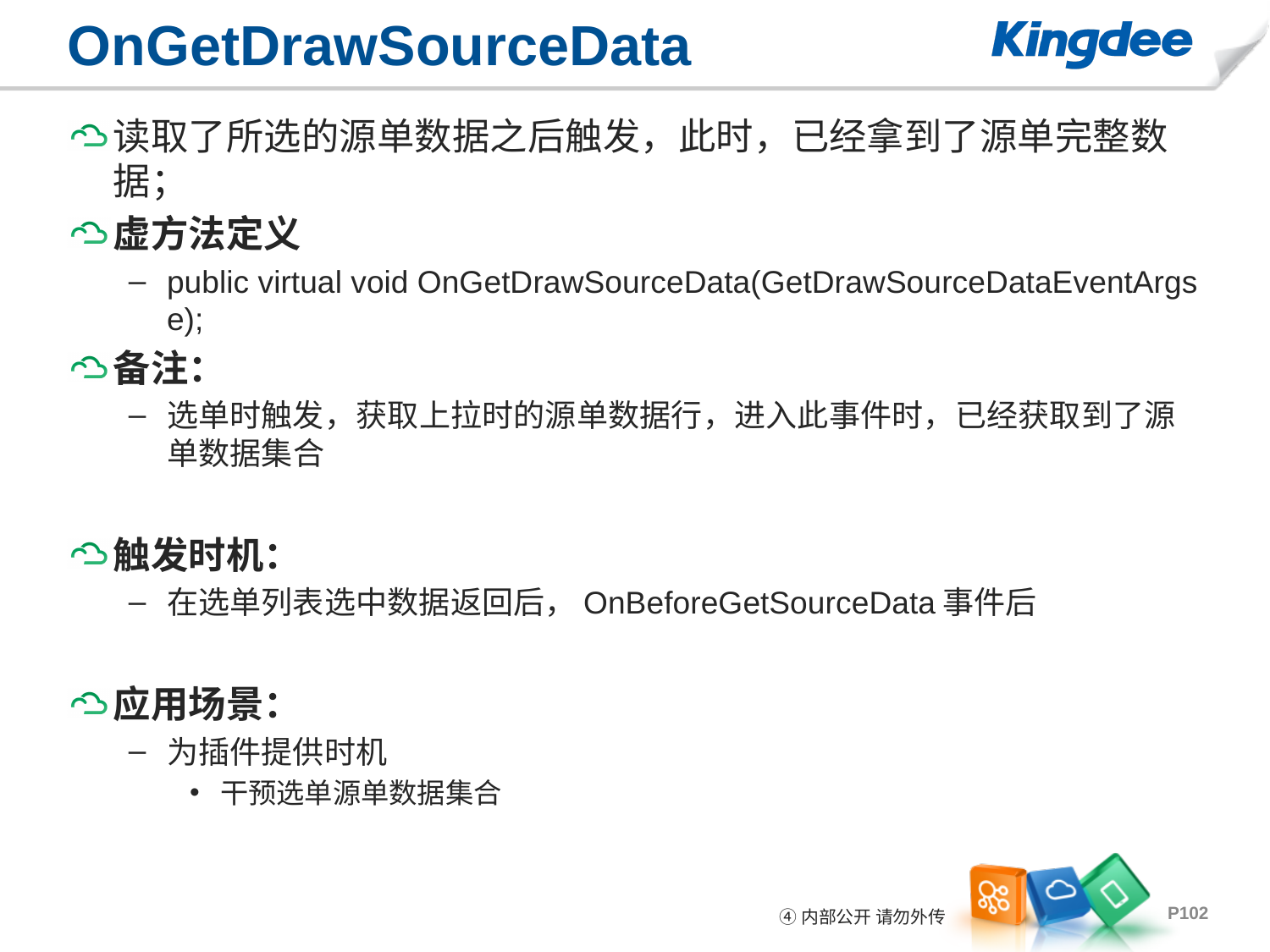

# OnGetDrawSourceData
读取了所选的源单数据之后触发，此时，已经拿到了源单完整数据；
虚方法定义
public virtual void OnGetDrawSourceData(GetDrawSourceDataEventArgs e);
备注：
选单时触发，获取上拉时的源单数据行，进入此事件时，已经获取到了源单数据集合

触发时机：
在选单列表选中数据返回后，OnBeforeGetSourceData事件后

应用场景：
为插件提供时机
干预选单源单数据集合